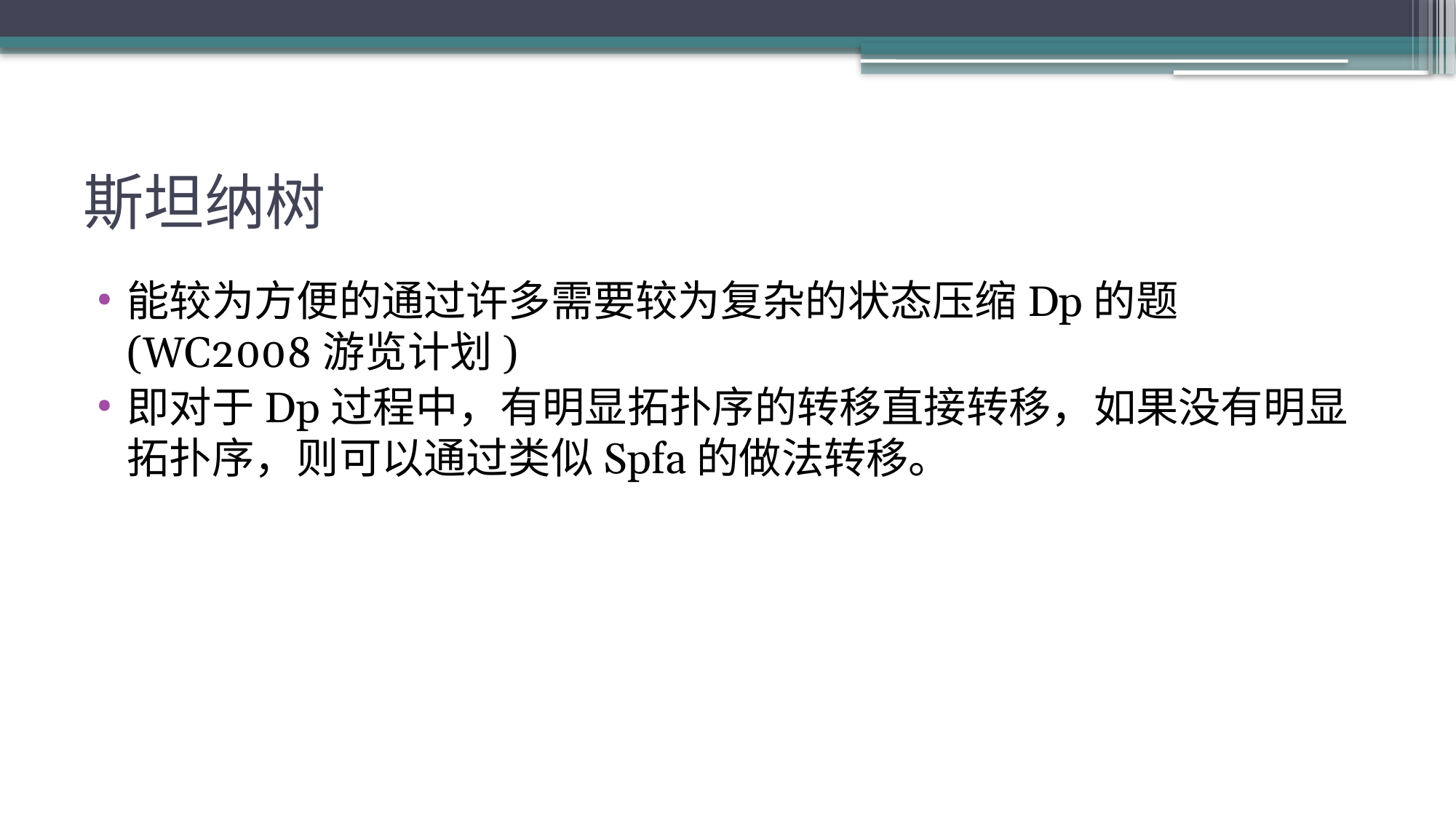

# 斯坦纳树
能较为方便的通过许多需要较为复杂的状态压缩Dp的题(WC2008游览计划)
即对于Dp过程中，有明显拓扑序的转移直接转移，如果没有明显拓扑序，则可以通过类似Spfa的做法转移。